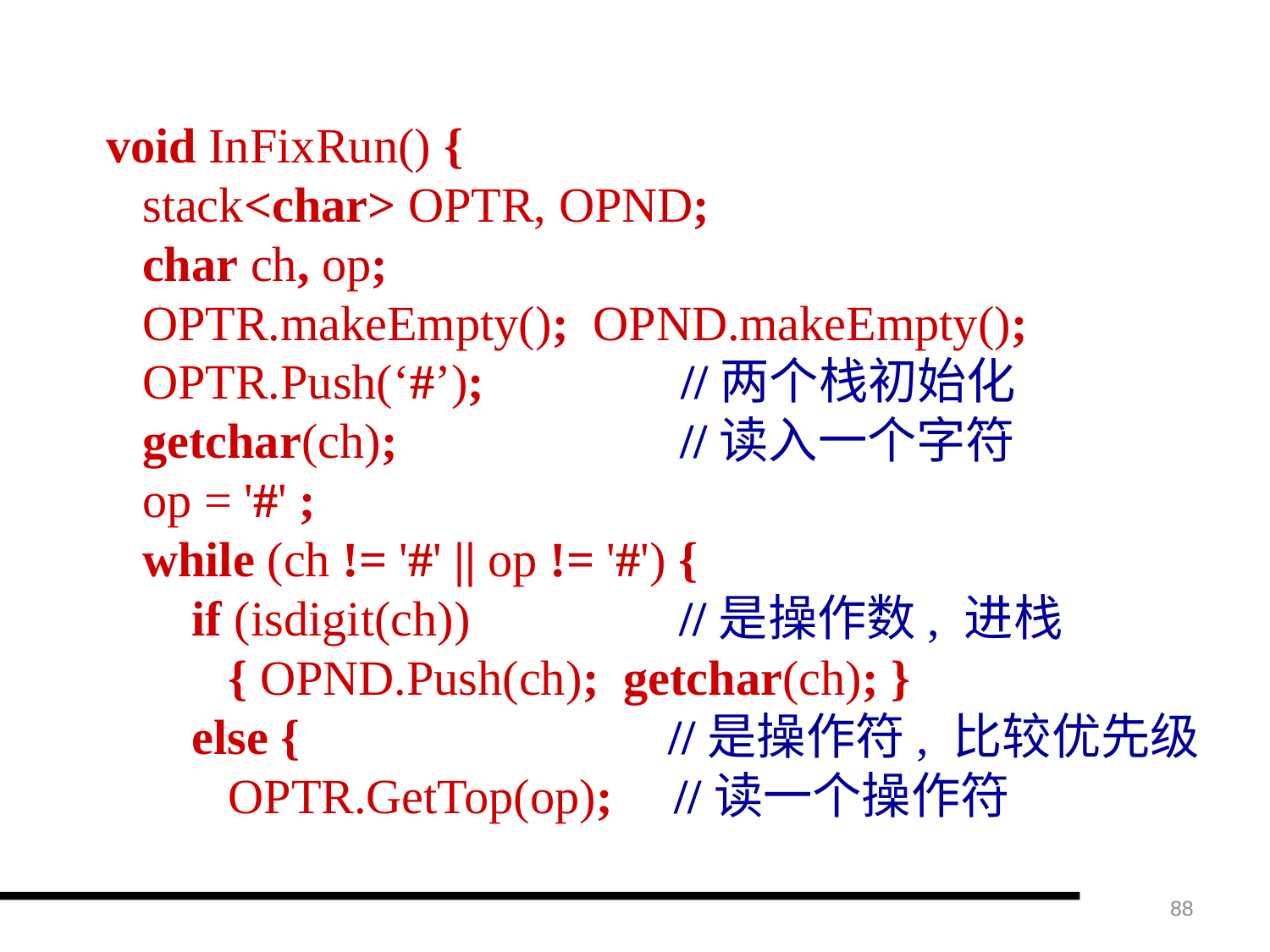

void InFixRun() {
   stack<char> OPTR, OPND;
   char ch, op;
   OPTR.makeEmpty();  OPND.makeEmpty();
   OPTR.Push(‘#’);                //两个栈初始化
   getchar(ch);                       //读入一个字符
   op = '#' ;
   while (ch != '#' || op != '#') {
       if (isdigit(ch))                 //是操作数, 进栈
          { OPND.Push(ch);  getchar(ch); }
       else {                              //是操作符, 比较优先级
          OPTR.GetTop(op);     //读一个操作符
88